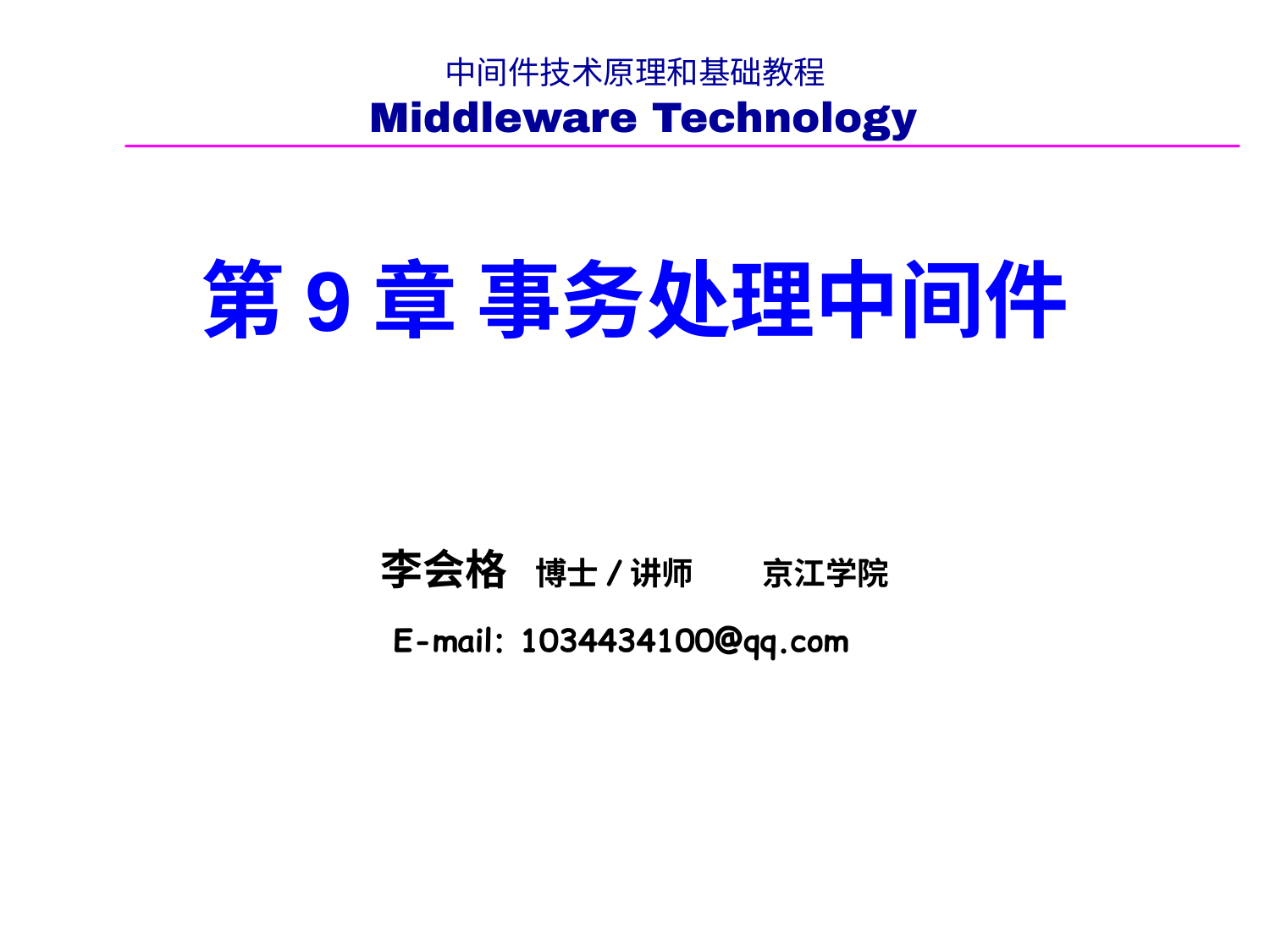

中间件技术原理和基础教程
 Middleware Technology
# 第9章 事务处理中间件
李会格  博士/讲师     京江学院
E-mail: 1034434100@qq.com

1